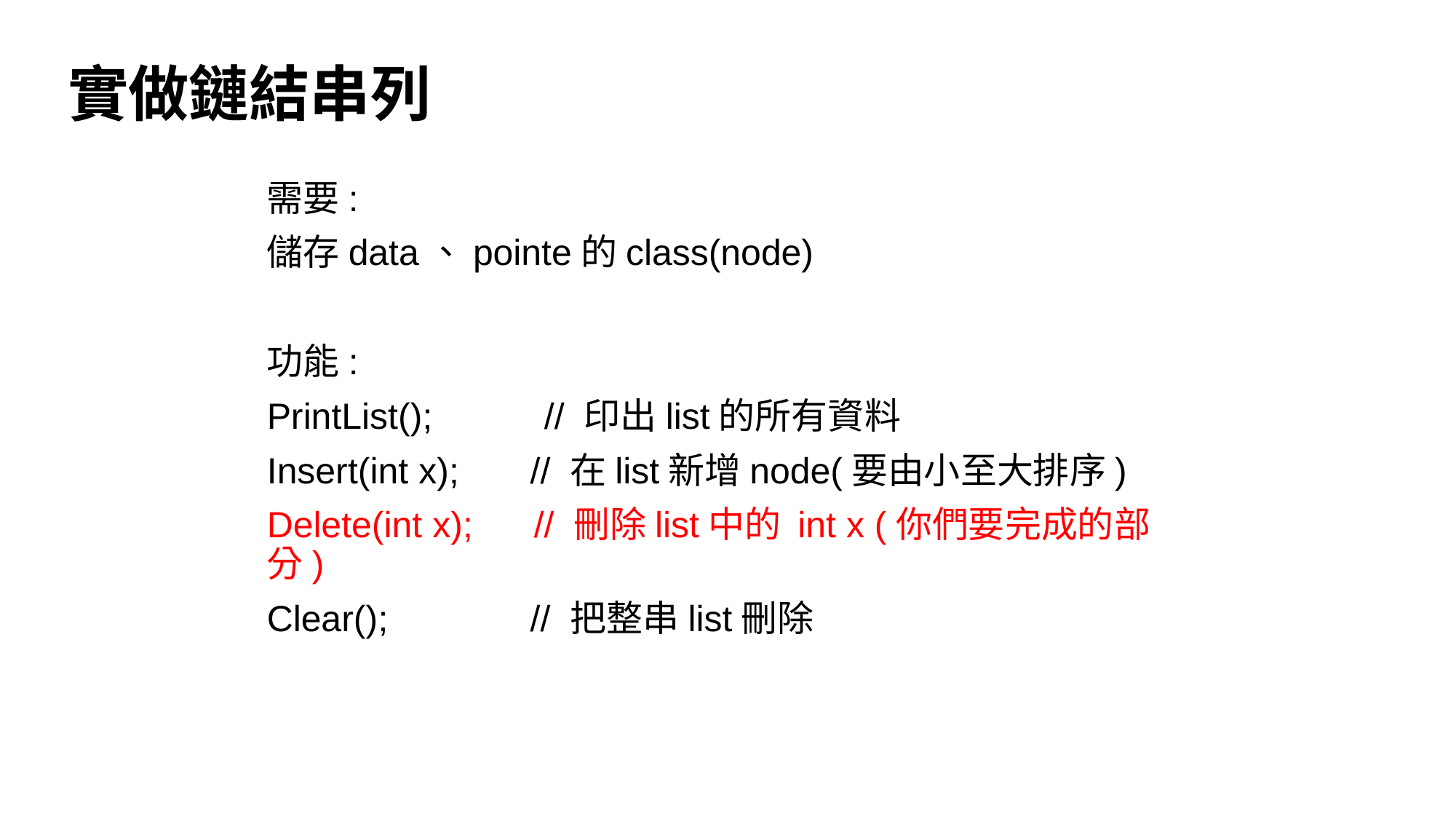

# 實做鏈結串列
需要:
儲存data、pointe的class(node)

功能:
PrintList();           // 印出list的所有資料
Insert(int x);       // 在list新增node(要由小至大排序)
Delete(int x);      // 刪除list中的 int x (你們要完成的部分)
Clear();              // 把整串list刪除